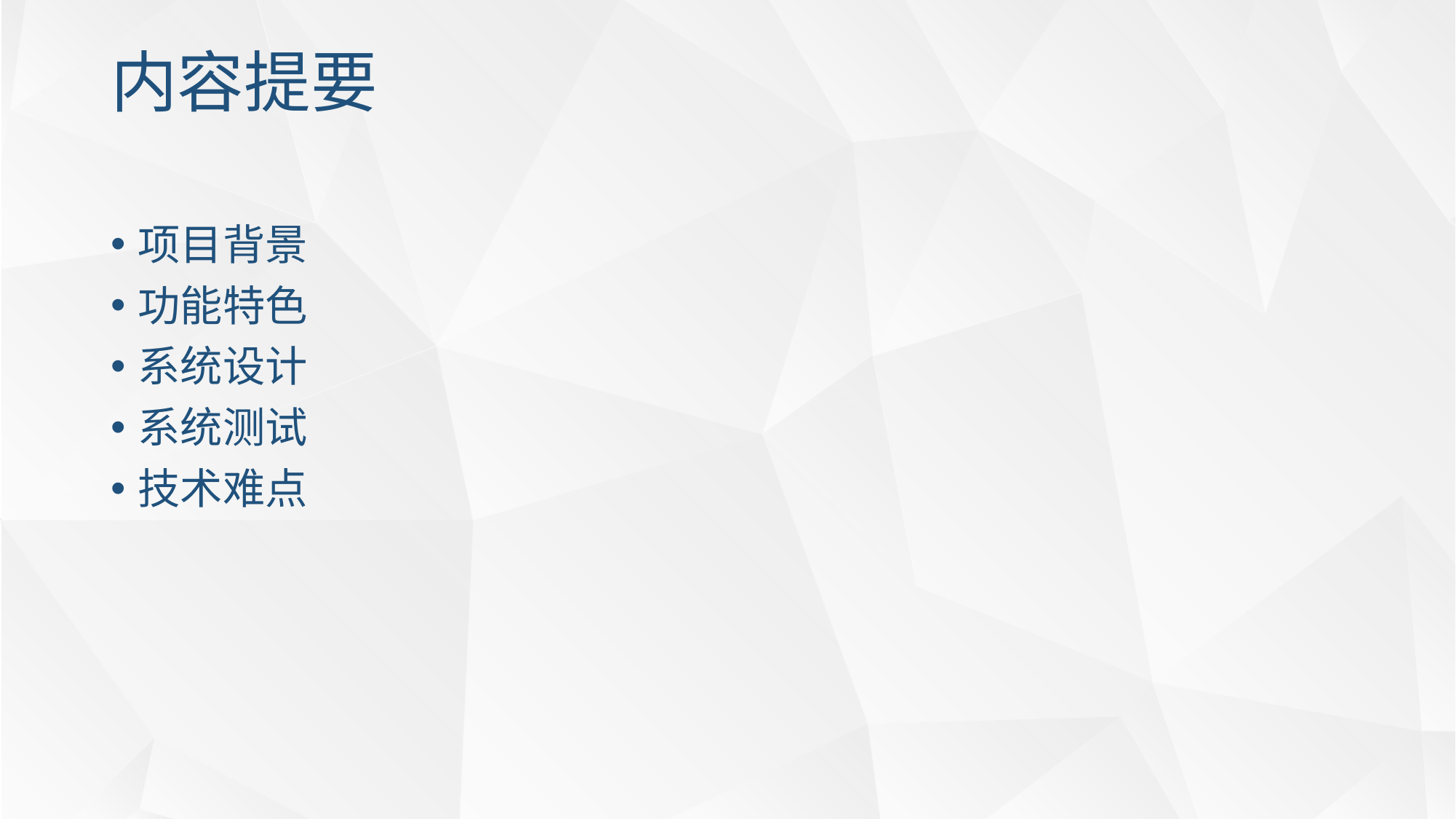

# 内容提要
项目背景
功能特色
系统设计
系统测试
技术难点